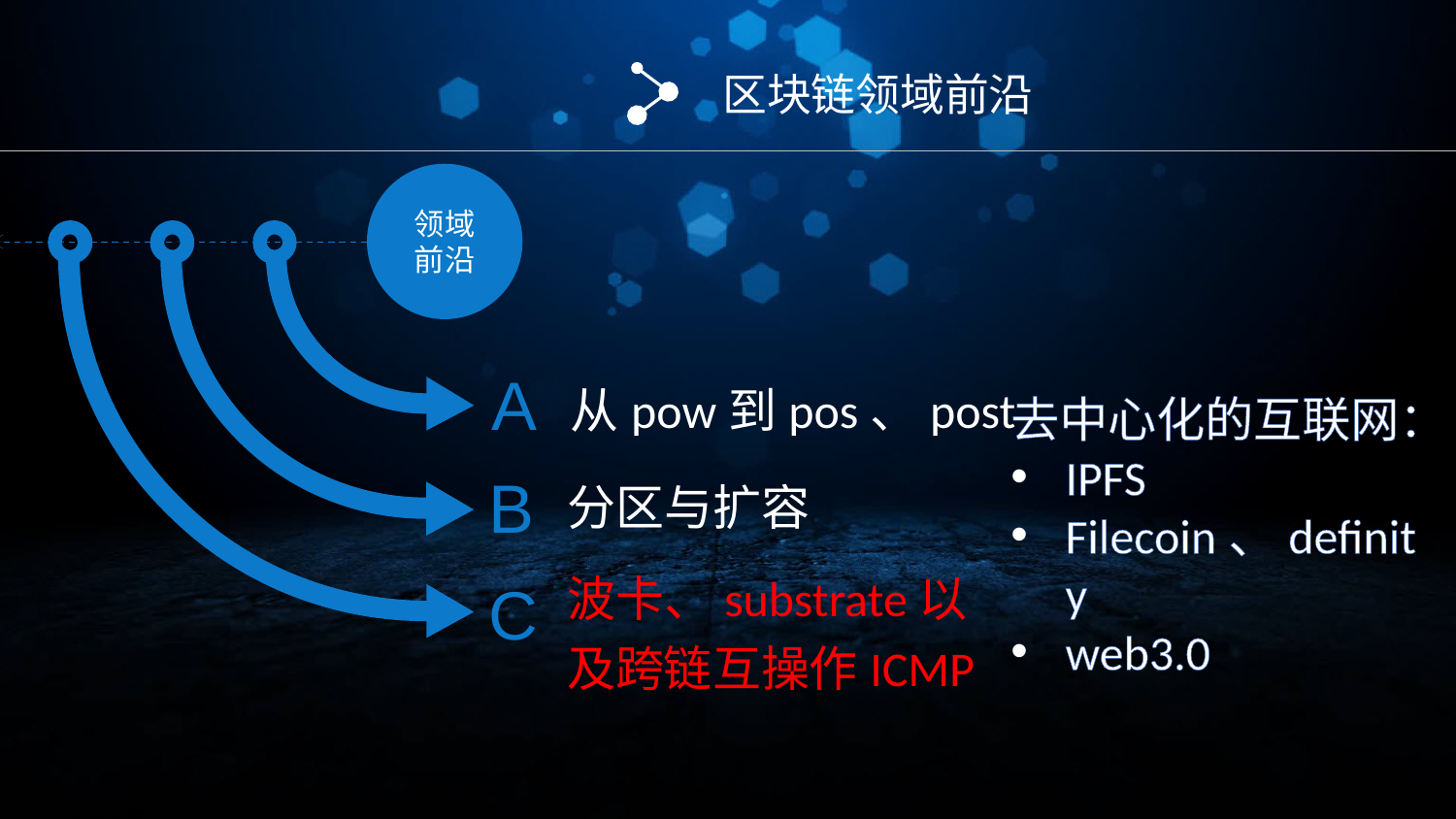

区块链领域前沿
领域
前沿

A
从pow到pos、post
去中心化的互联网：
IPFS
Filecoin、definity
web3.0
B
分区与扩容
波卡、substrate以及跨链互操作ICMP
C